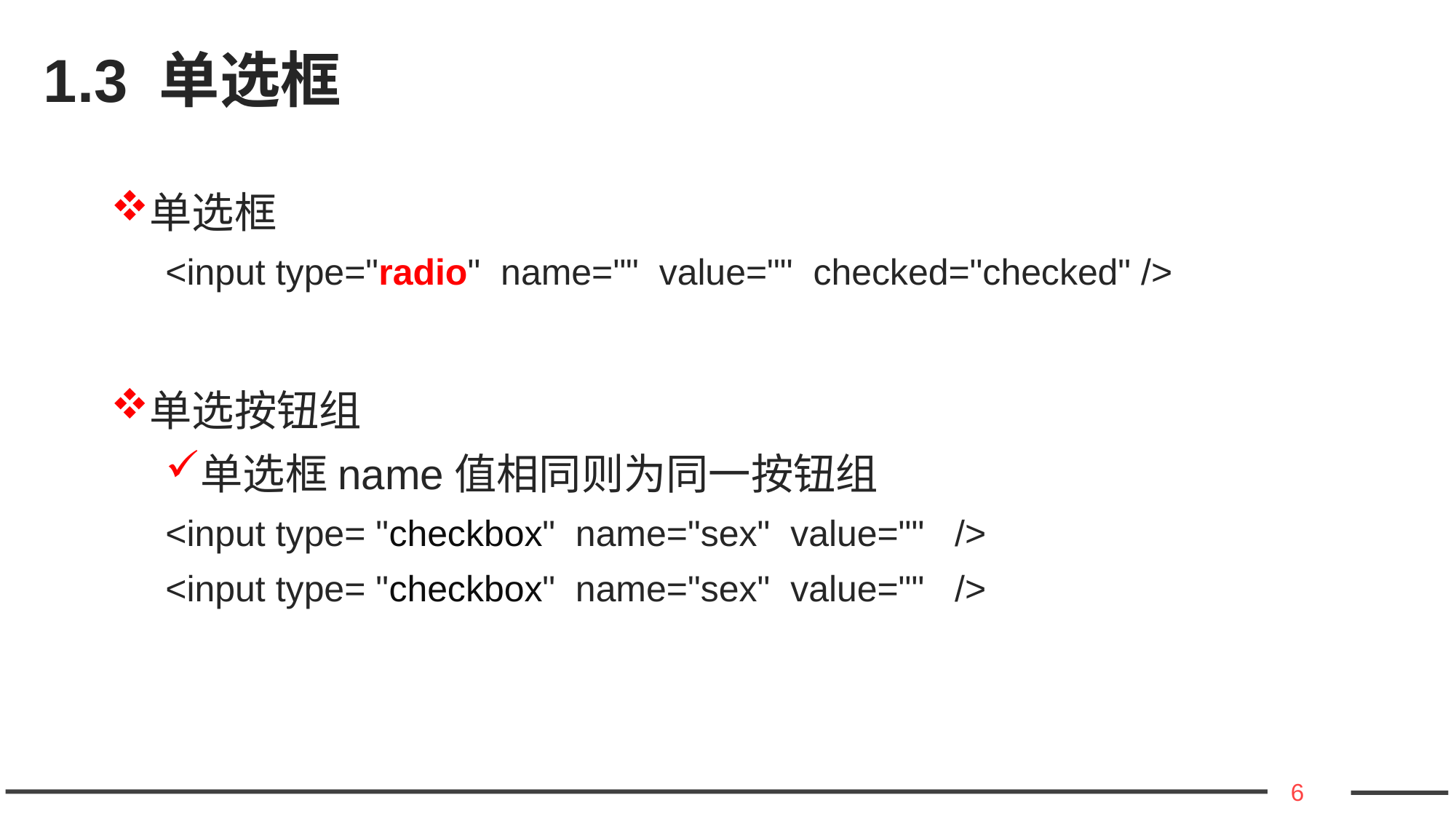

# 1.3 单选框
单选框
<input type="radio"  name=""  value=""  checked="checked" />

单选按钮组
单选框name值相同则为同一按钮组
<input type= "checkbox"  name="sex"  value=""   />
<input type= "checkbox"  name="sex"  value=""   />